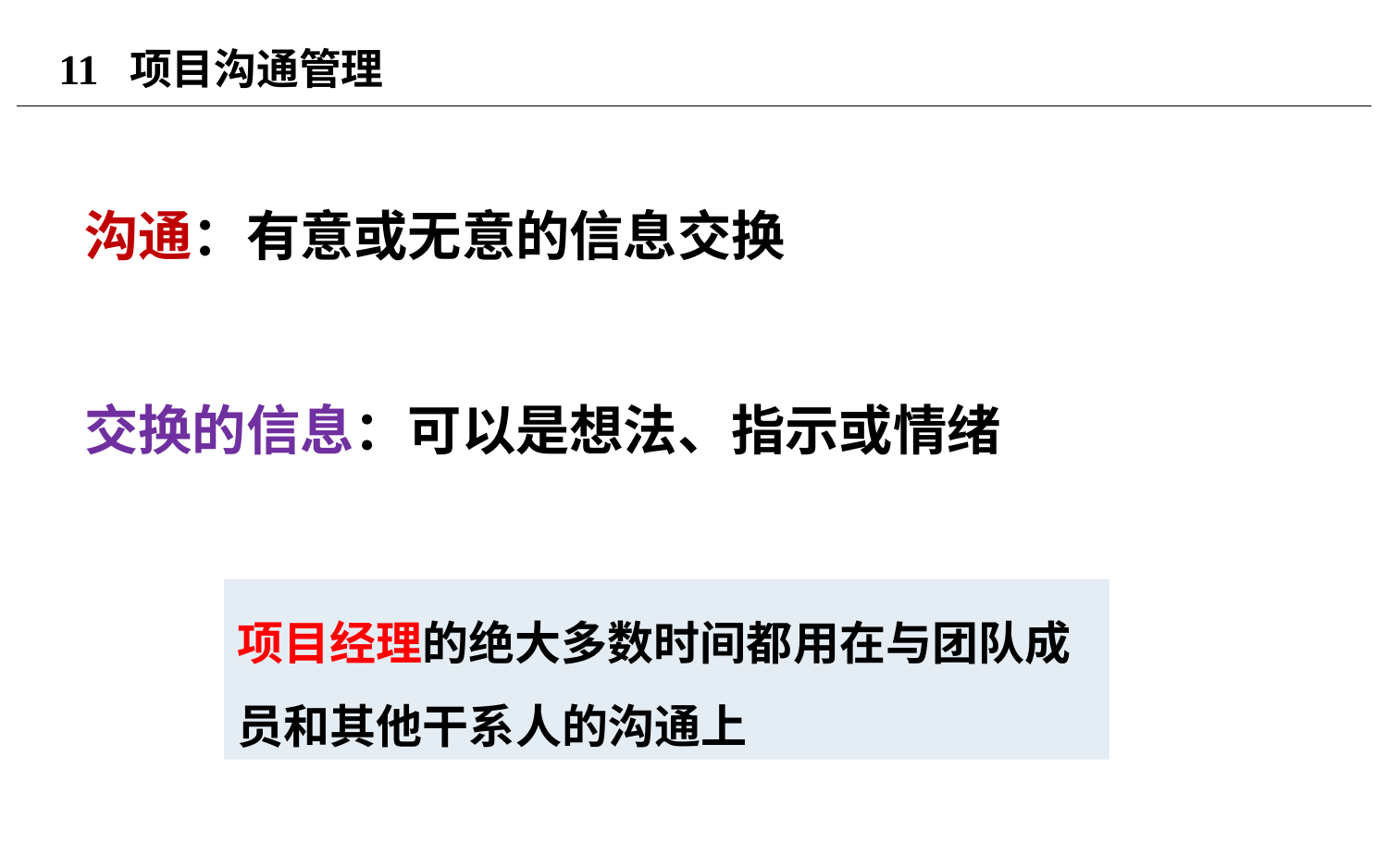

# 11  项目沟通管理
沟通：有意或无意的信息交换

交换的信息：可以是想法、指示或情绪
项目经理的绝大多数时间都用在与团队成员和其他干系人的沟通上